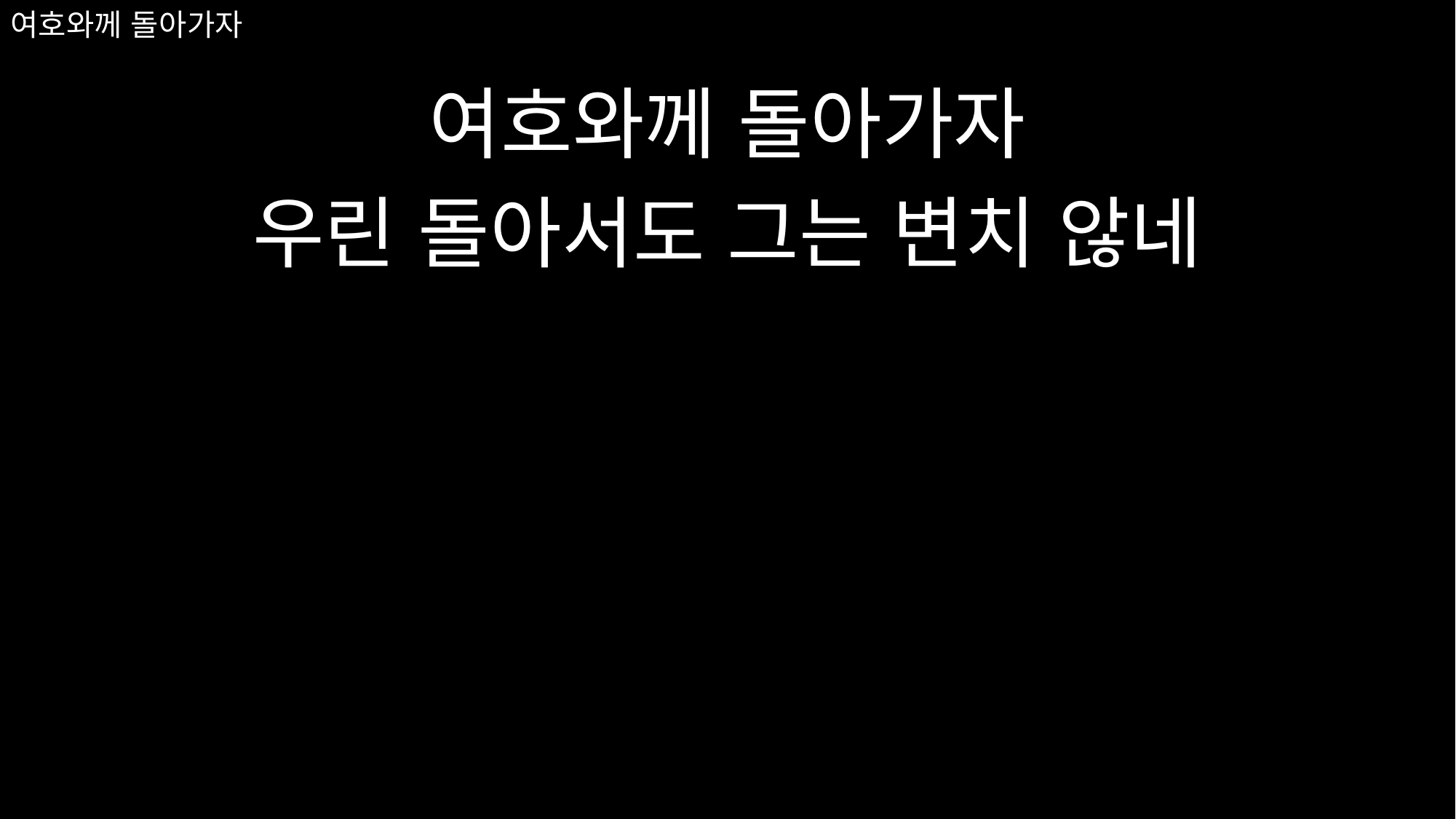

# 여호와께 돌아가자
여호와께 돌아가자
우린 돌아서도 그는 변치 않네